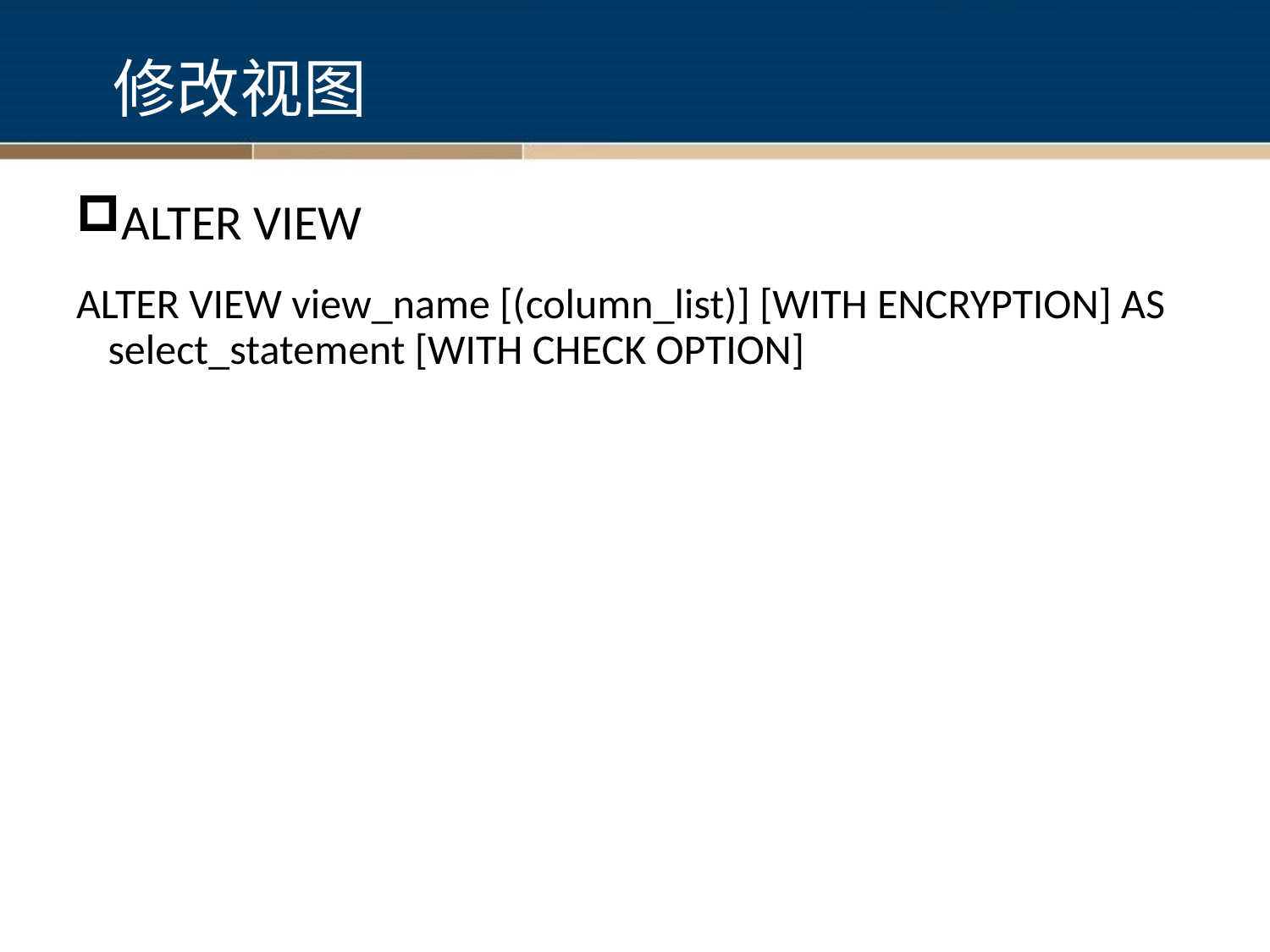

修改视图
ALTER VIEW
ALTER VIEW view_name [(column_list)] [WITH ENCRYPTION] AS select_statement [WITH CHECK OPTION]